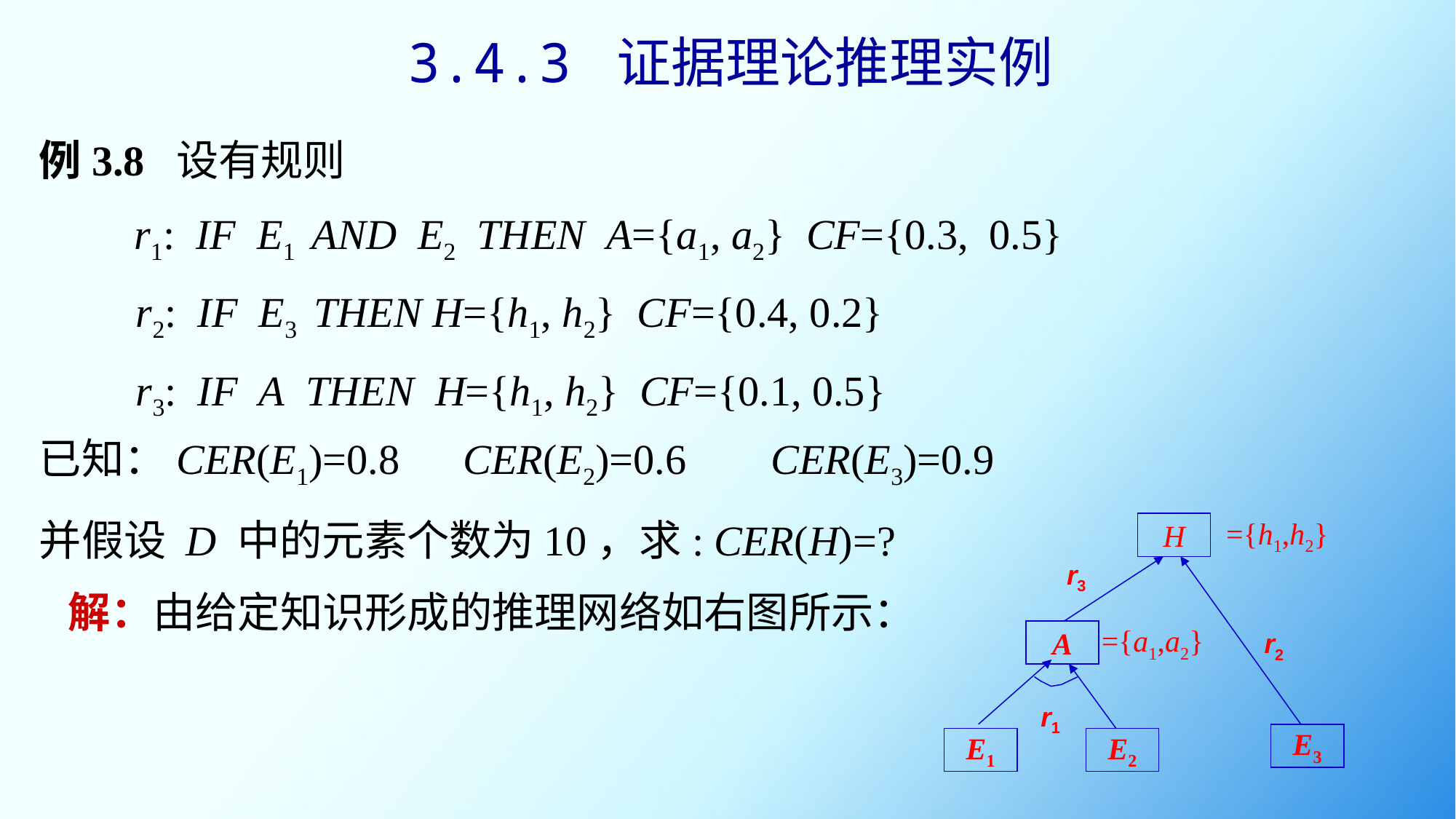

3.4.3 证据理论推理实例
例3.8  设有规则
         r1:  IF  E1  AND  E2  THEN  A={a1, a2}  CF={0.3,  0.5}
    r2:  IF  E3  THEN H={h1, h2}  CF={0.4, 0.2}
    r3:  IF  A  THEN  H={h1, h2}  CF={0.1, 0.5}
已知：CER(E1)=0.8      CER(E2)=0.6        CER(E3)=0.9
并假设 D 中的元素个数为10，求: CER(H)=?
  解：由给定知识形成的推理网络如右图所示：
H
={h1,h2}
r3

A
={a1,a2}
r2

r1
E3
E1
E2